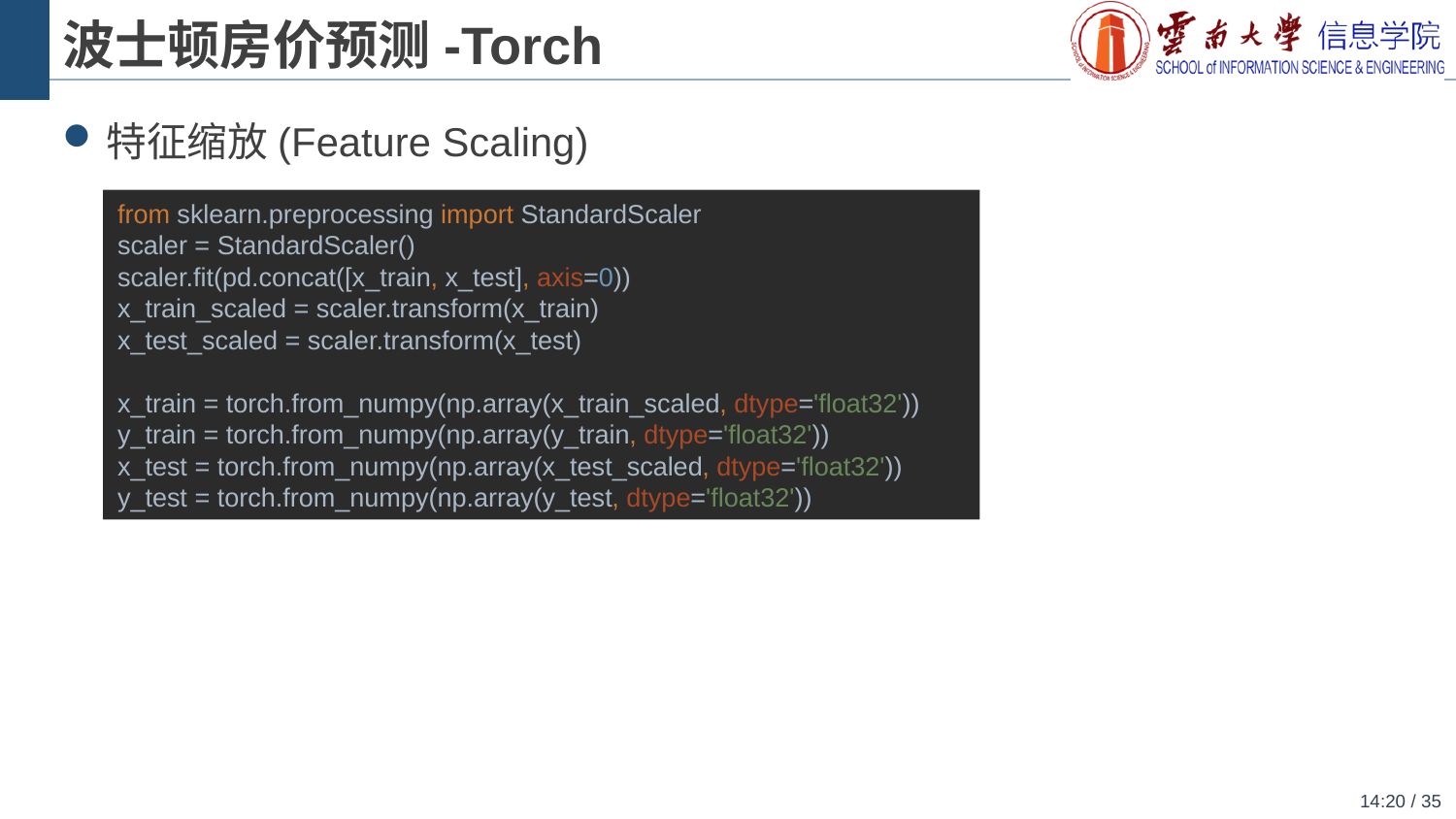

# 波士顿房价预测-Torch
特征缩放(Feature Scaling)
from sklearn.preprocessing import StandardScaler
scaler = StandardScaler()
scaler.fit(pd.concat([x_train, x_test], axis=0))
x_train_scaled = scaler.transform(x_train)
x_test_scaled = scaler.transform(x_test)
x_train = torch.from_numpy(np.array(x_train_scaled, dtype='float32'))
y_train = torch.from_numpy(np.array(y_train, dtype='float32'))
x_test = torch.from_numpy(np.array(x_test_scaled, dtype='float32'))
y_test = torch.from_numpy(np.array(y_test, dtype='float32'))